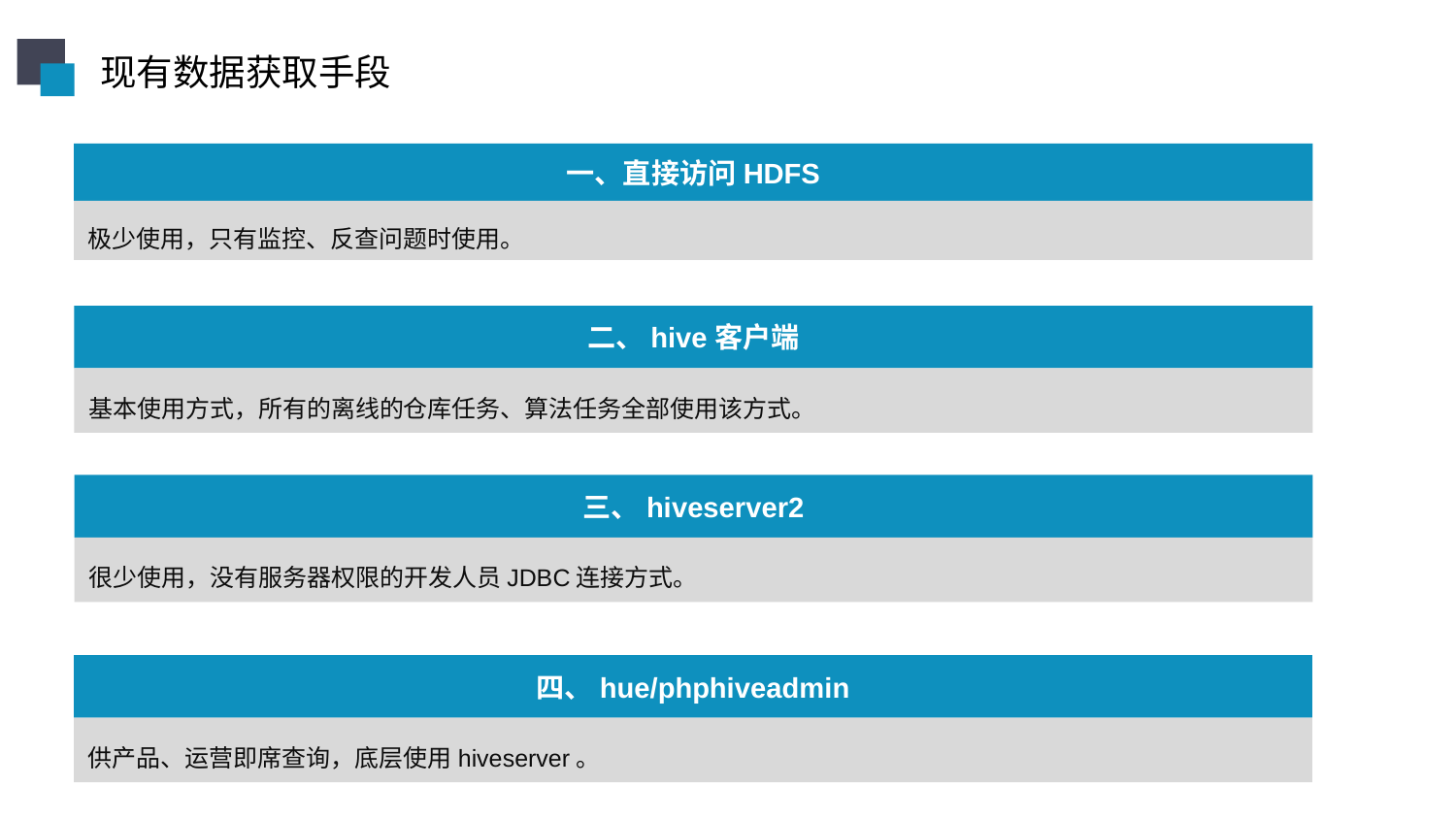

现有数据获取手段
一、直接访问HDFS
极少使用，只有监控、反查问题时使用。
二、hive客户端
基本使用方式，所有的离线的仓库任务、算法任务全部使用该方式。
三、hiveserver2
很少使用，没有服务器权限的开发人员JDBC连接方式。
四、hue/phphiveadmin
供产品、运营即席查询，底层使用hiveserver。